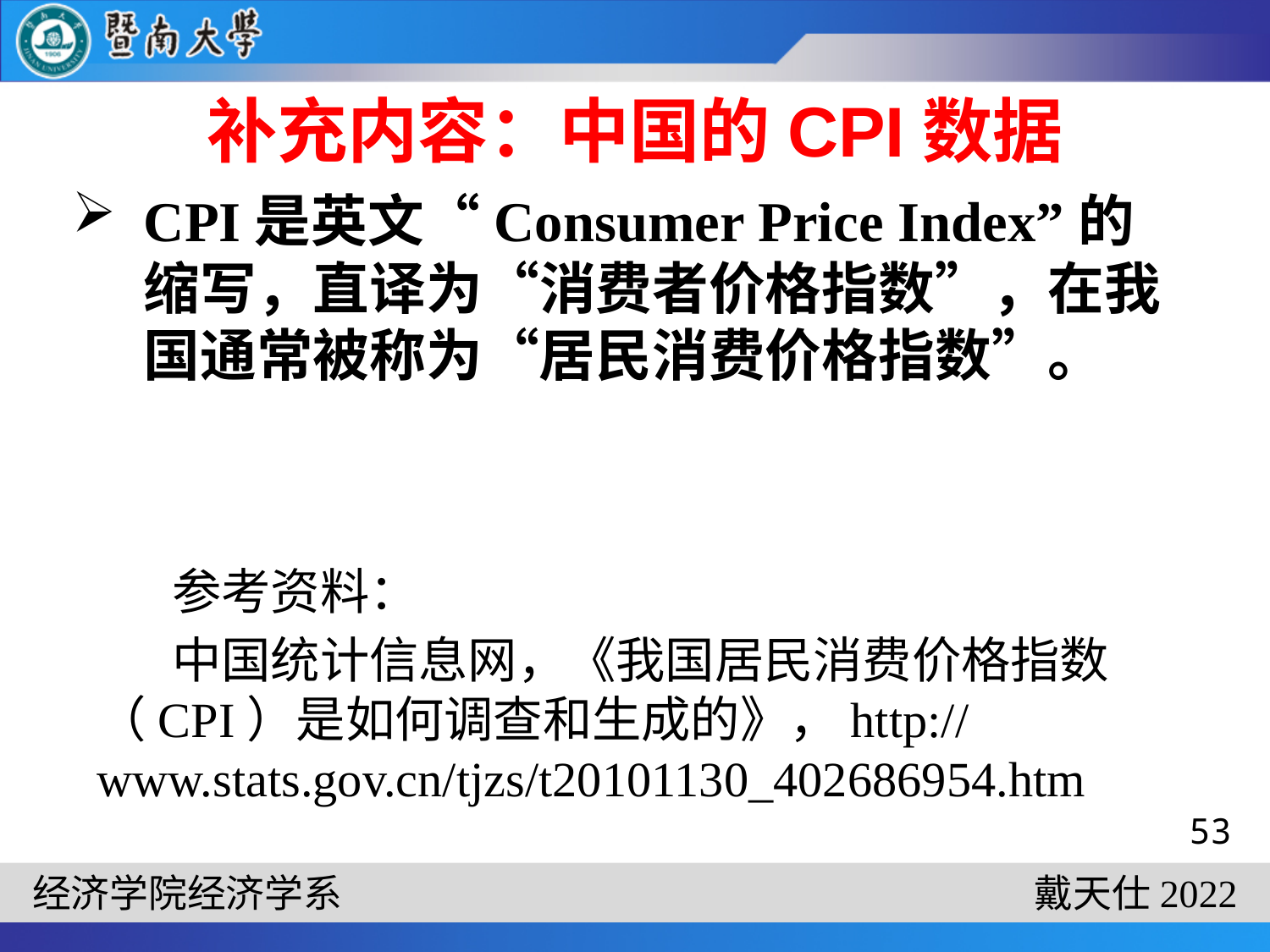

# 补充内容：中国的CPI数据
CPI是英文“Consumer Price Index”的缩写，直译为“消费者价格指数”，在我国通常被称为“居民消费价格指数”。

参考资料：
中国统计信息网，《我国居民消费价格指数（CPI）是如何调查和生成的》，http://www.stats.gov.cn/tjzs/t20101130_402686954.htm
53